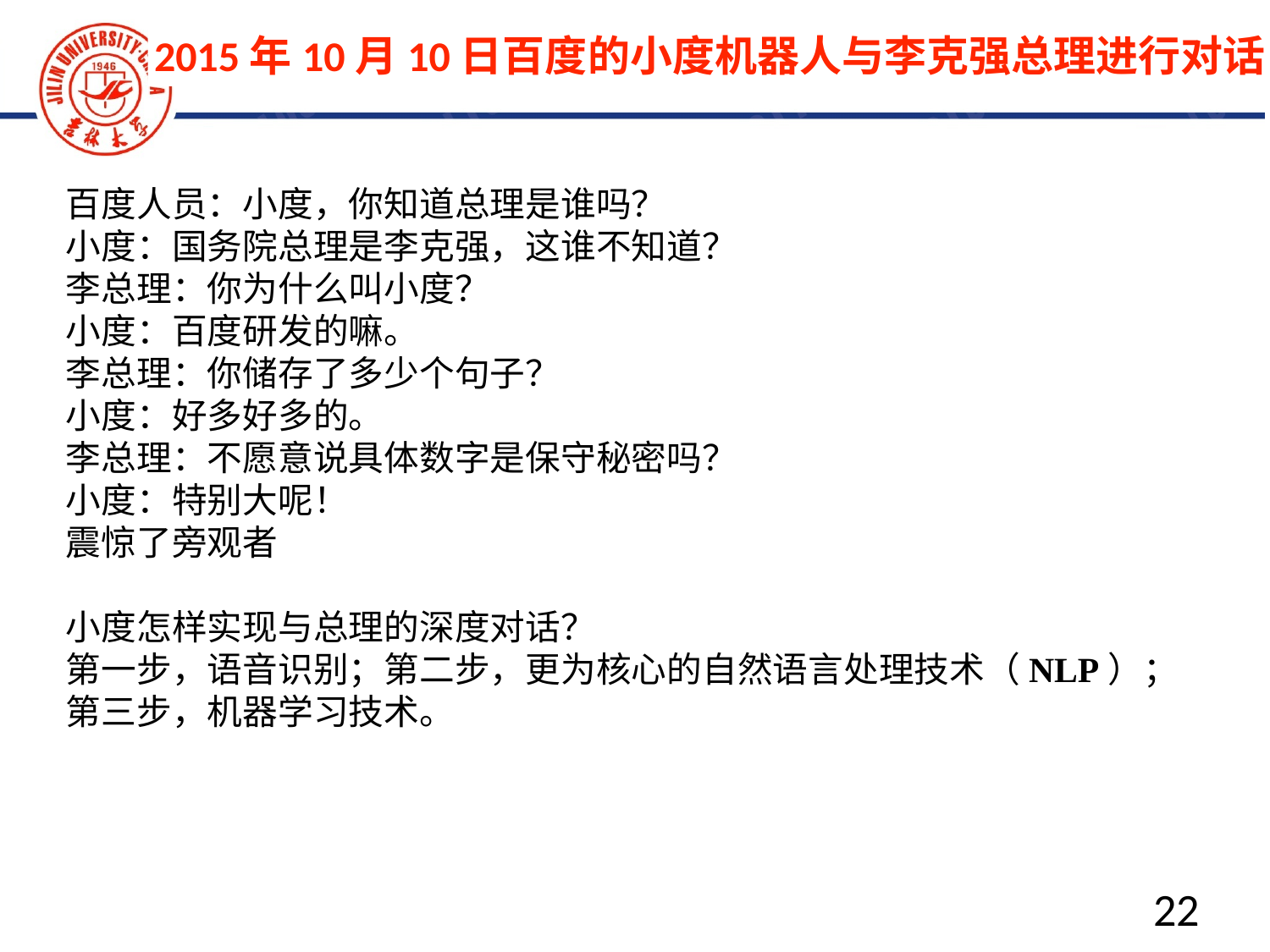

2015年10月10日百度的小度机器人与李克强总理进行对话
百度人员：小度，你知道总理是谁吗？
小度：国务院总理是李克强，这谁不知道？
李总理：你为什么叫小度？
小度：百度研发的嘛。
李总理：你储存了多少个句子？
小度：好多好多的。
李总理：不愿意说具体数字是保守秘密吗？
小度：特别大呢！
震惊了旁观者

小度怎样实现与总理的深度对话？
第一步，语音识别；第二步，更为核心的自然语言处理技术（NLP）；第三步，机器学习技术。
22